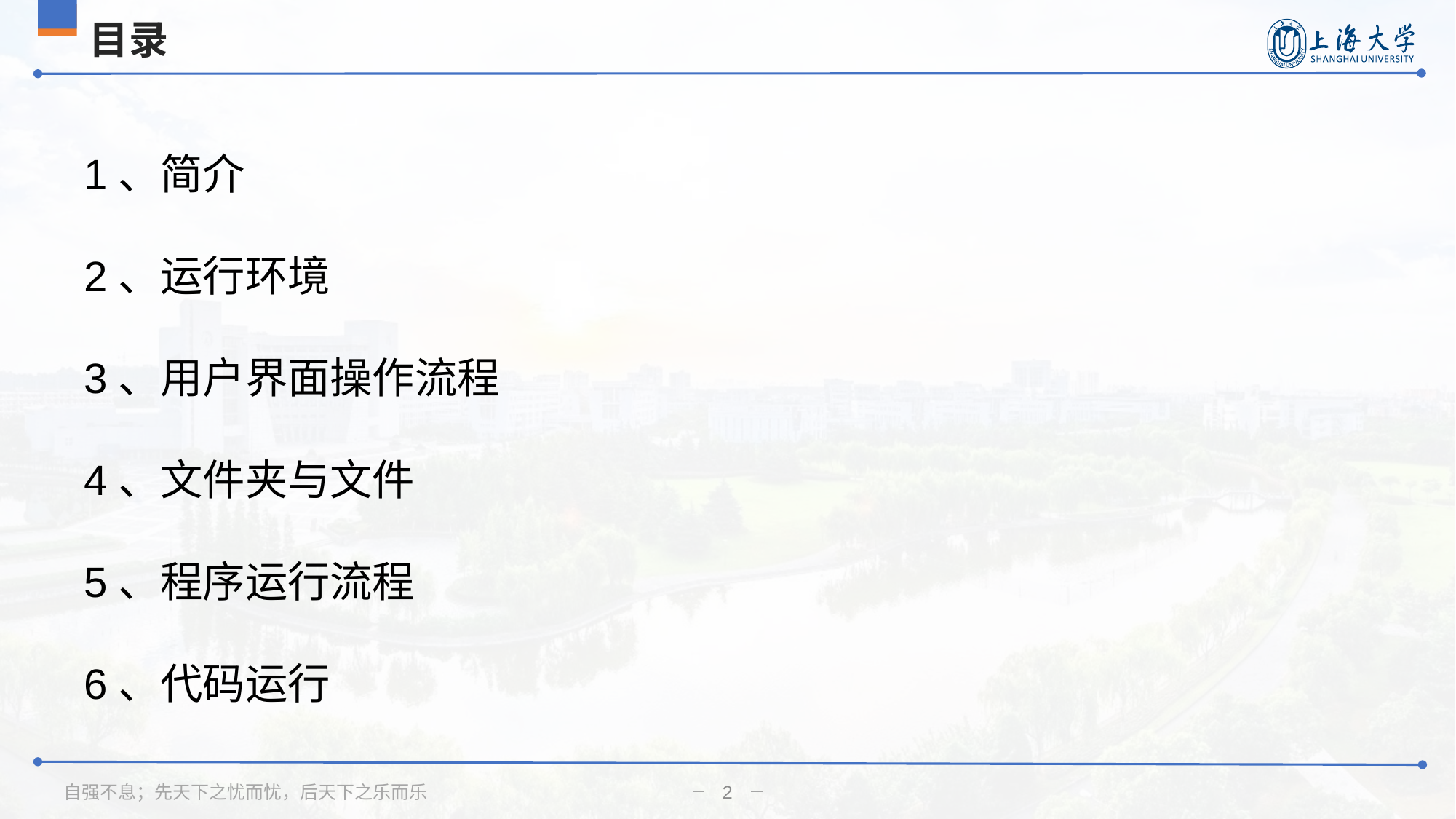

# 目录
1、简介
2、运行环境
3、用户界面操作流程
4、文件夹与文件
5、程序运行流程
6、代码运行
2